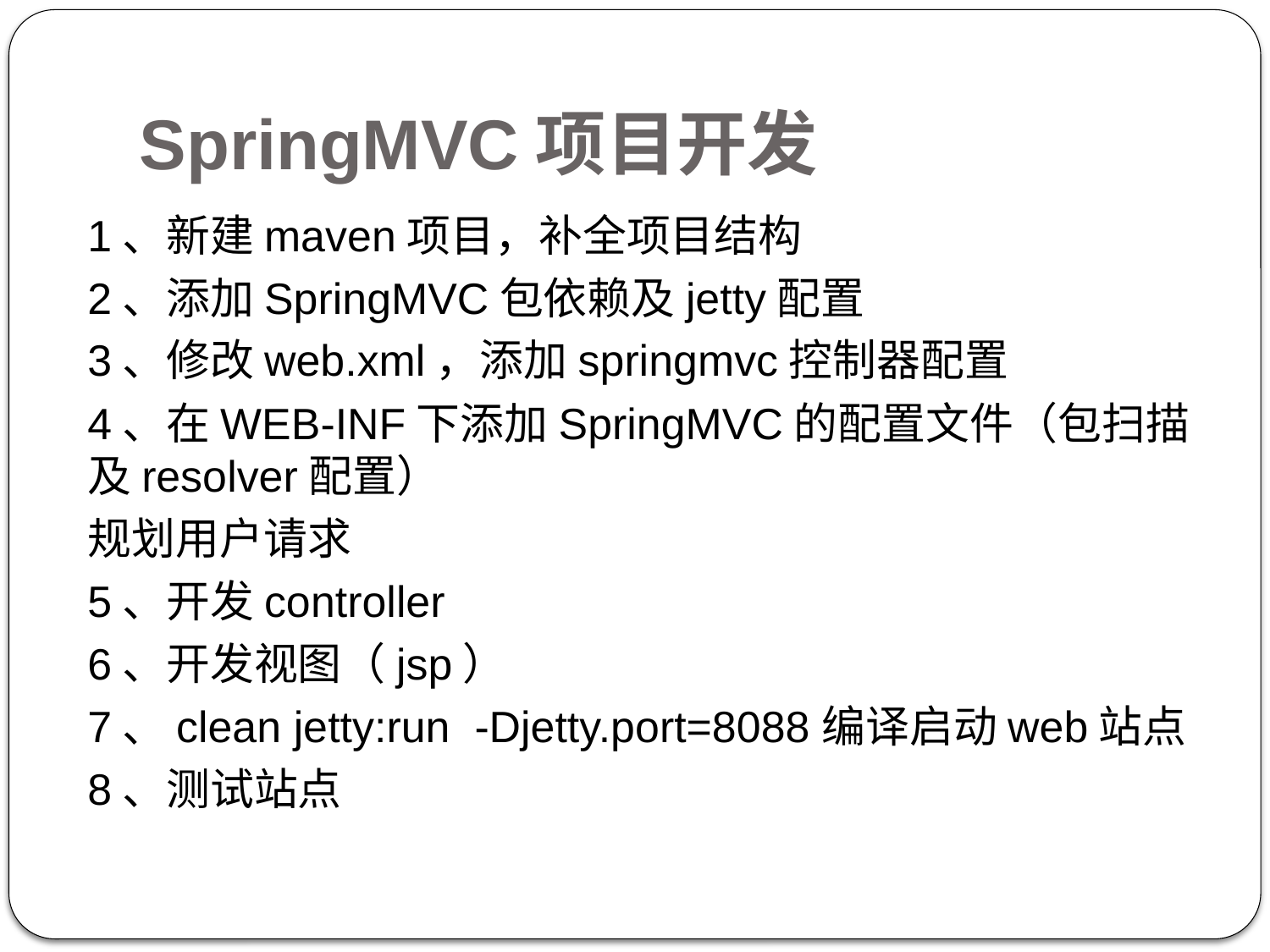

# SpringMVC项目开发
1、新建maven项目，补全项目结构
2、添加SpringMVC包依赖及jetty配置
3、修改web.xml，添加springmvc控制器配置
4、在WEB-INF下添加SpringMVC的配置文件（包扫描及resolver配置）
规划用户请求
5、开发controller
6、开发视图（jsp）
7、clean jetty:run  -Djetty.port=8088编译启动web站点
8、测试站点